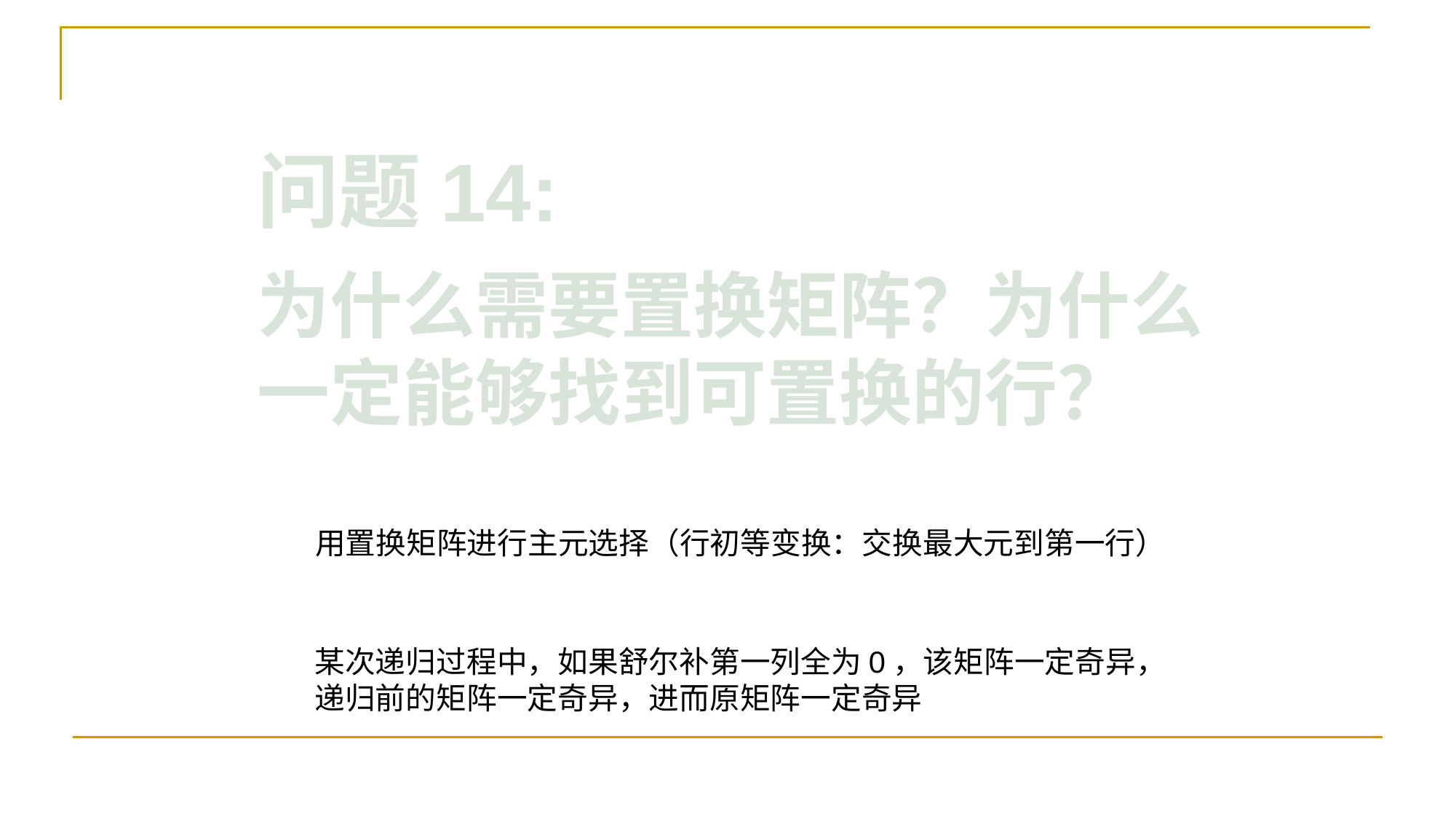

问题14:
为什么需要置换矩阵？为什么一定能够找到可置换的行？
用置换矩阵进行主元选择（行初等变换：交换最大元到第一行）
某次递归过程中，如果舒尔补第一列全为0，该矩阵一定奇异，
递归前的矩阵一定奇异，进而原矩阵一定奇异